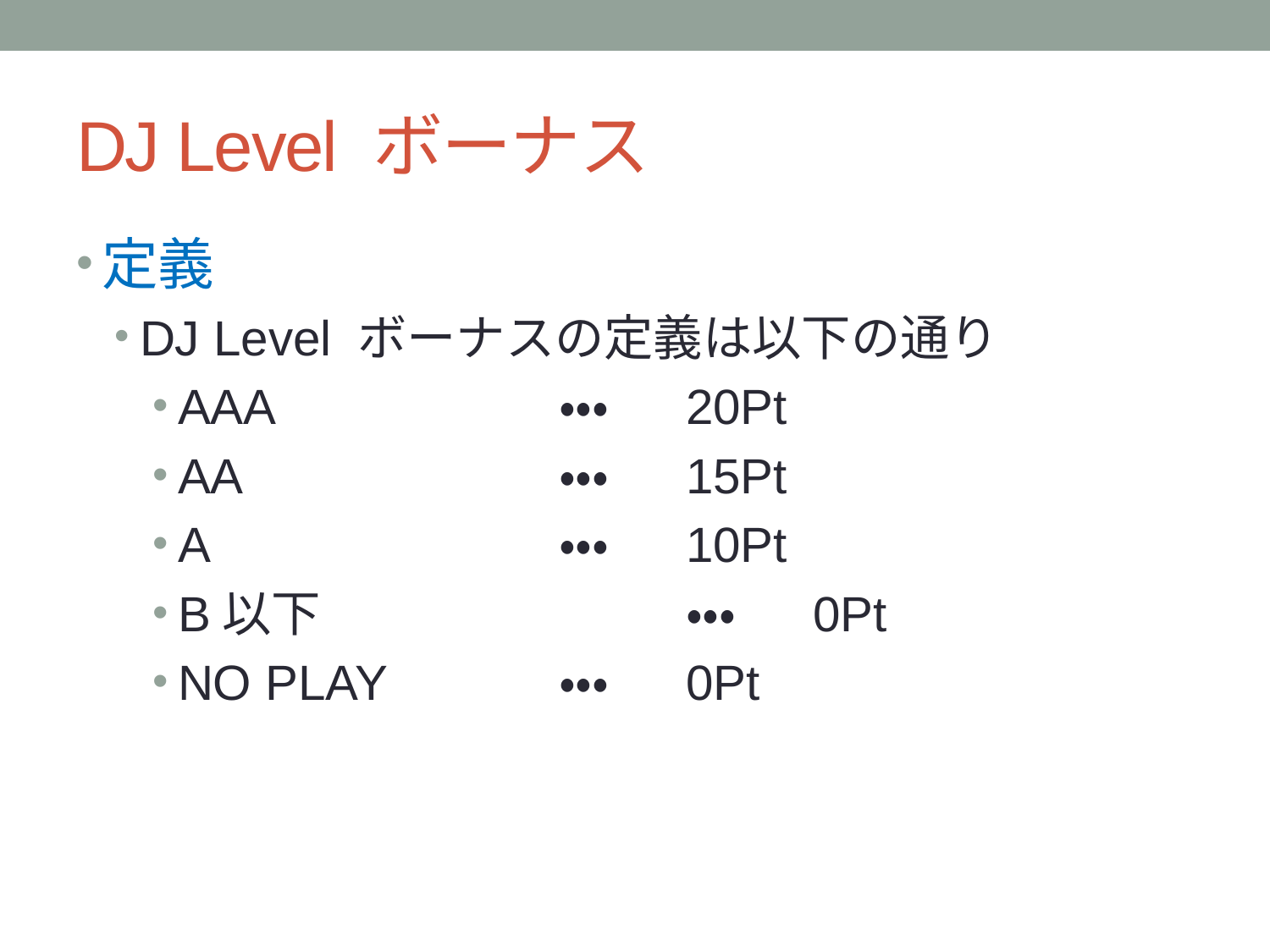

# DJ Level ボーナス
定義
DJ Level ボーナスの定義は以下の通り
AAA			・・・	20Pt
AA			・・・	15Pt
A			・・・	10Pt
B以下			・・・	0Pt
NO PLAY		・・・	0Pt